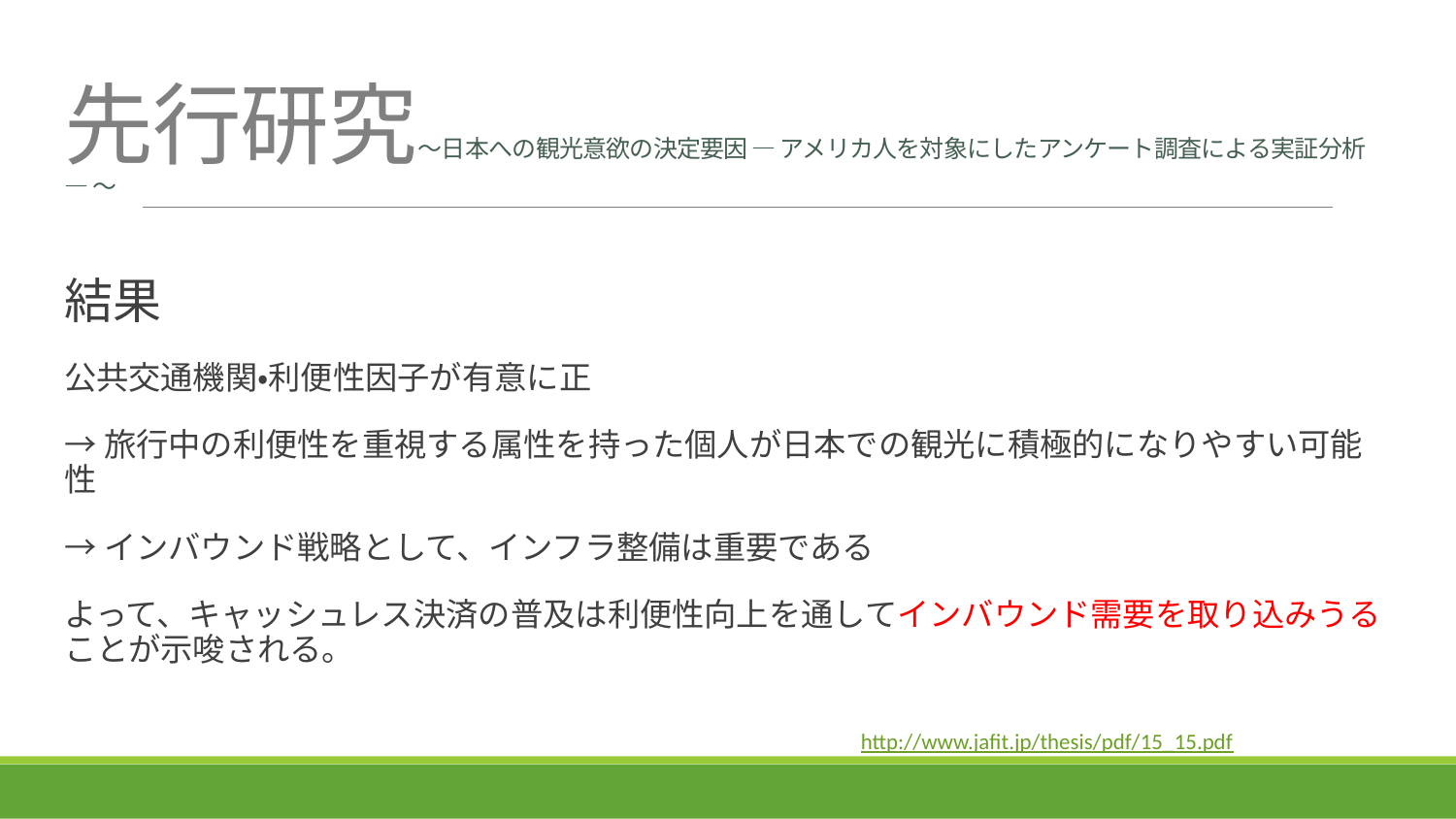

# 先行研究〜日本への観光意欲の決定要因 ― アメリカ人を対象にしたアンケート調査による実証分析 ― 〜

結果
公共交通機関・利便性因子が有意に正
→旅行中の利便性を重視する属性を持った個人が日本での観光に積極的になりやすい可能性
→インバウンド戦略として、インフラ整備は重要である
よって、キャッシュレス決済の普及は利便性向上を通してインバウンド需要を取り込みうることが示唆される。
http://www.jafit.jp/thesis/pdf/15_15.pdf